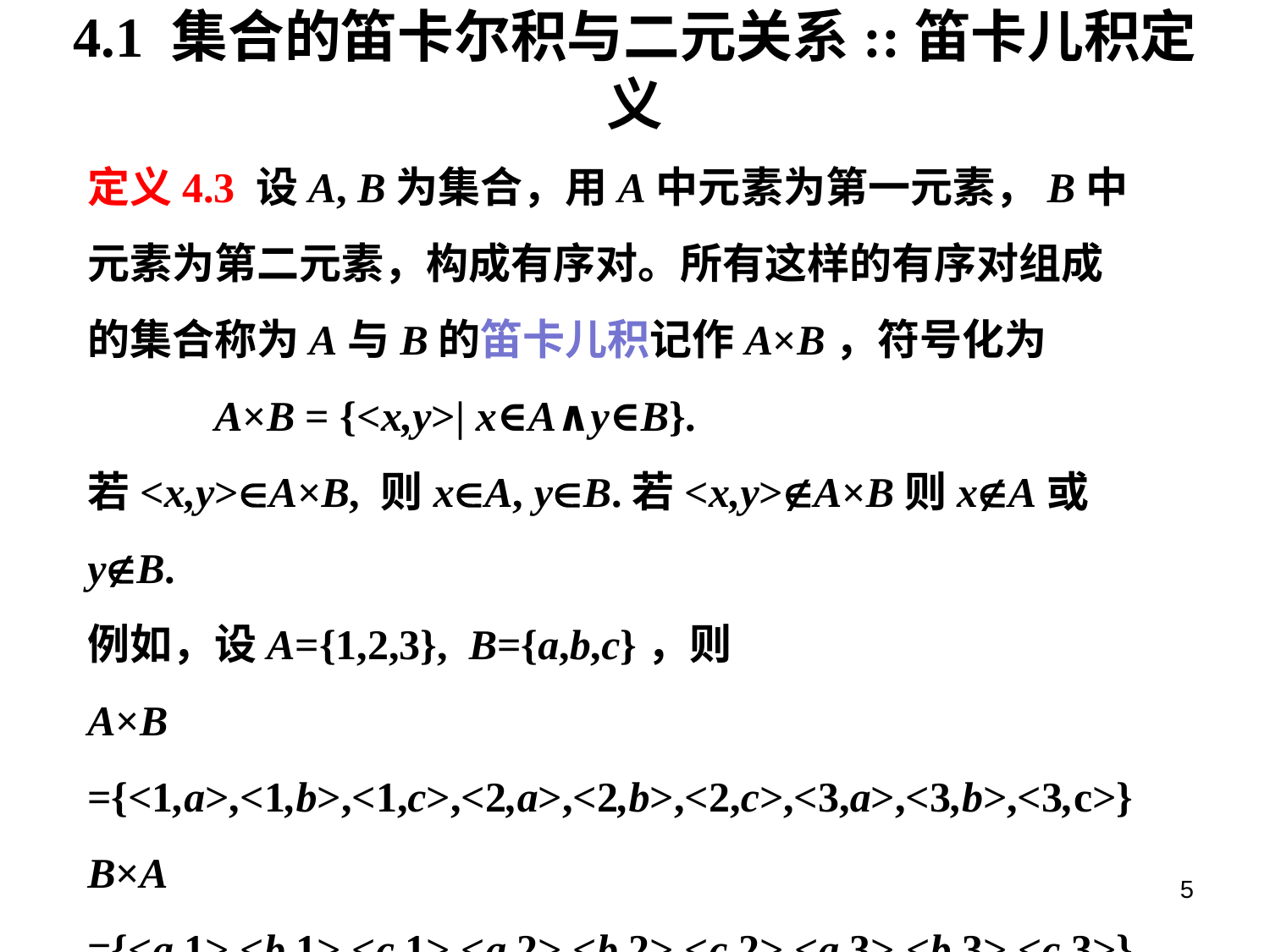

# 4.1 集合的笛卡尔积与二元关系::笛卡儿积定义
定义4.3 设A, B为集合，用A中元素为第一元素，B中元素为第二元素，构成有序对。所有这样的有序对组成的集合称为A与B的笛卡儿积记作A×B，符号化为
	A×B = {<x,y>| x∈A∧y∈B}.
若<x,y>∈A×B, 则x∈A, y∈B.若<x,y>∉A×B则x∉A或y∉B.
例如，设A={1,2,3},  B={a,b,c}，则
A×B
={<1,a>,<1,b>,<1,c>,<2,a>,<2,b>,<2,c>,<3,a>,<3,b>,<3,c>}
B×A
={<a,1>,<b,1>,<c,1>,<a,2>,<b,2>,<c,2>,<a,3>,<b,3>,<c,3>}
5